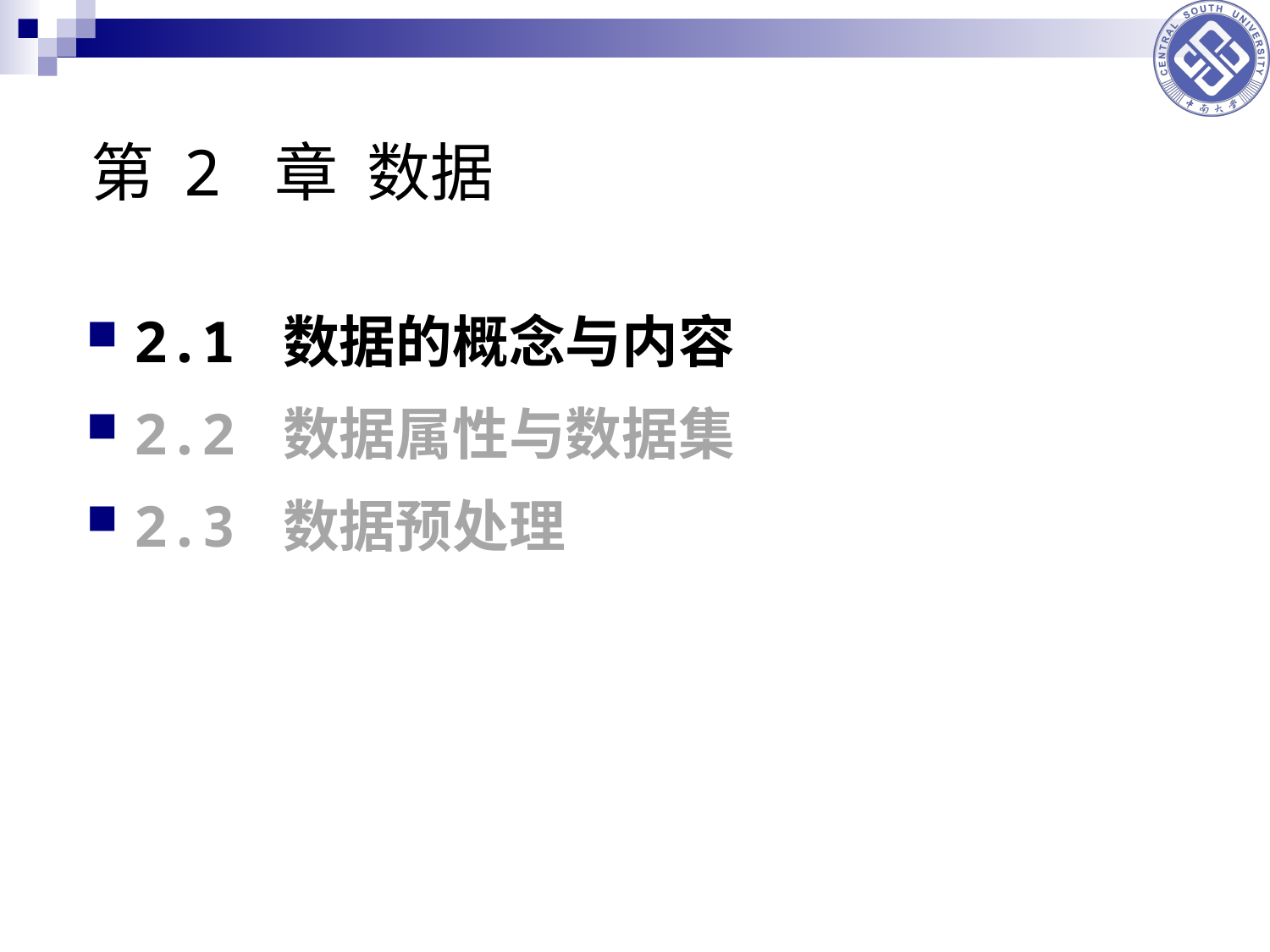

第 2 章  数据
2.1 数据的概念与内容
2.2 数据属性与数据集
2.3 数据预处理